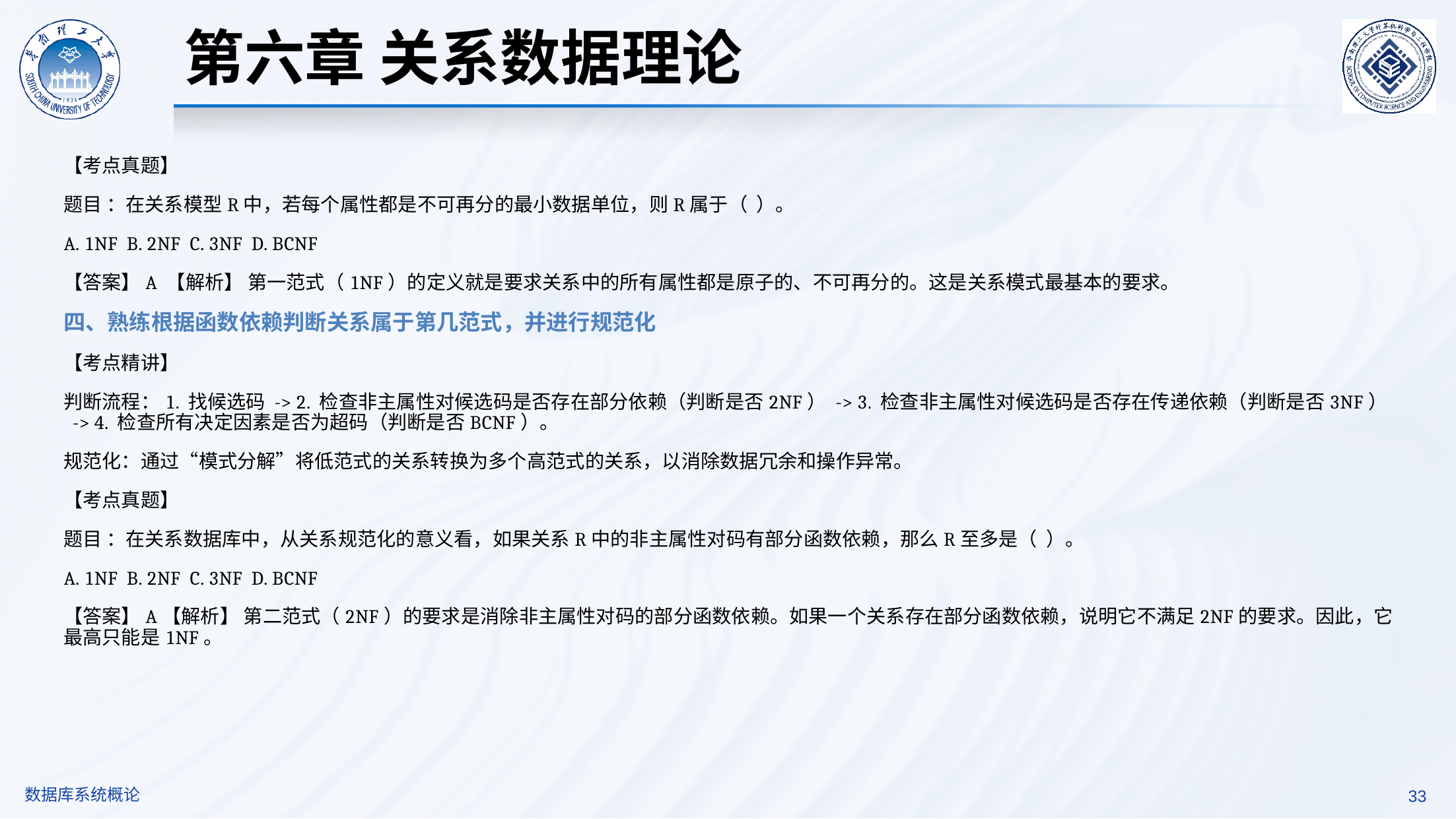

第六章 关系数据理论

【考点真题】
题目 ：在关系模型R中，若每个属性都是不可再分的最小数据单位，则R属于（  ）。
A. 1NF  B. 2NF  C. 3NF  D. BCNF
【答案】A 【解析】 第一范式（1NF）的定义就是要求关系中的所有属性都是原子的、不可再分的。这是关系模式最基本的要求。
四、熟练根据函数依赖判断关系属于第几范式，并进行规范化
【考点精讲】
判断流程：1. 找候选码 -> 2. 检查非主属性对候选码是否存在部分依赖（判断是否2NF） -> 3. 检查非主属性对候选码是否存在传递依赖（判断是否3NF） -> 4. 检查所有决定因素是否为超码（判断是否BCNF）。
规范化：通过“模式分解”将低范式的关系转换为多个高范式的关系，以消除数据冗余和操作异常。
【考点真题】
题目 ：在关系数据库中，从关系规范化的意义看，如果关系R中的非主属性对码有部分函数依赖，那么R至多是（  ）。
A. 1NF  B. 2NF  C. 3NF  D. BCNF
【答案】A【解析】 第二范式（2NF）的要求是消除非主属性对码的部分函数依赖。如果一个关系存在部分函数依赖，说明它不满足2NF的要求。因此，它最高只能是1NF。